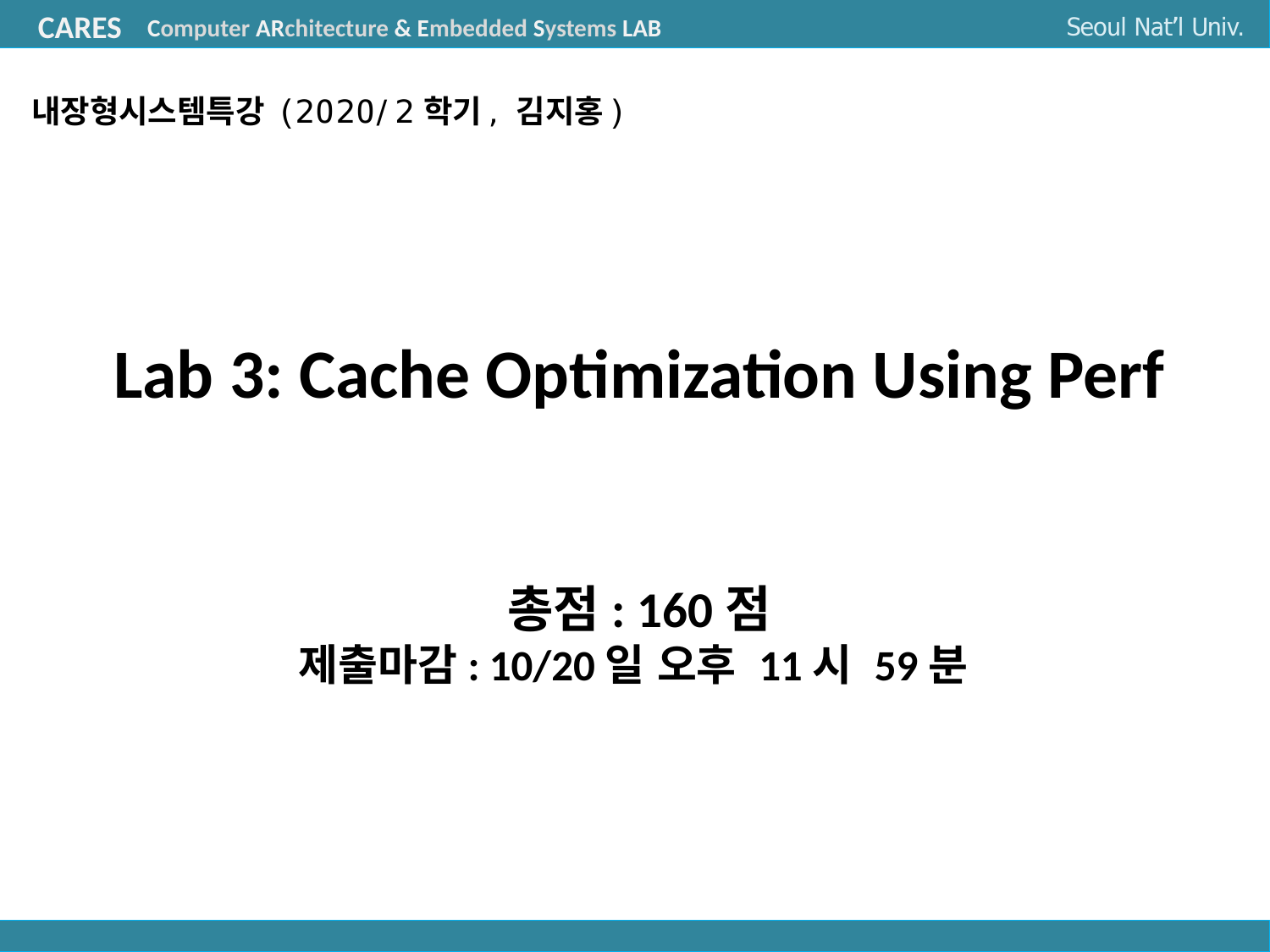

내장형시스템특강 (2020/2학기, 김지홍)
Lab 3: Cache Optimization Using Perf
총점: 160점
제출마감: 10/20일 오후 11시 59분